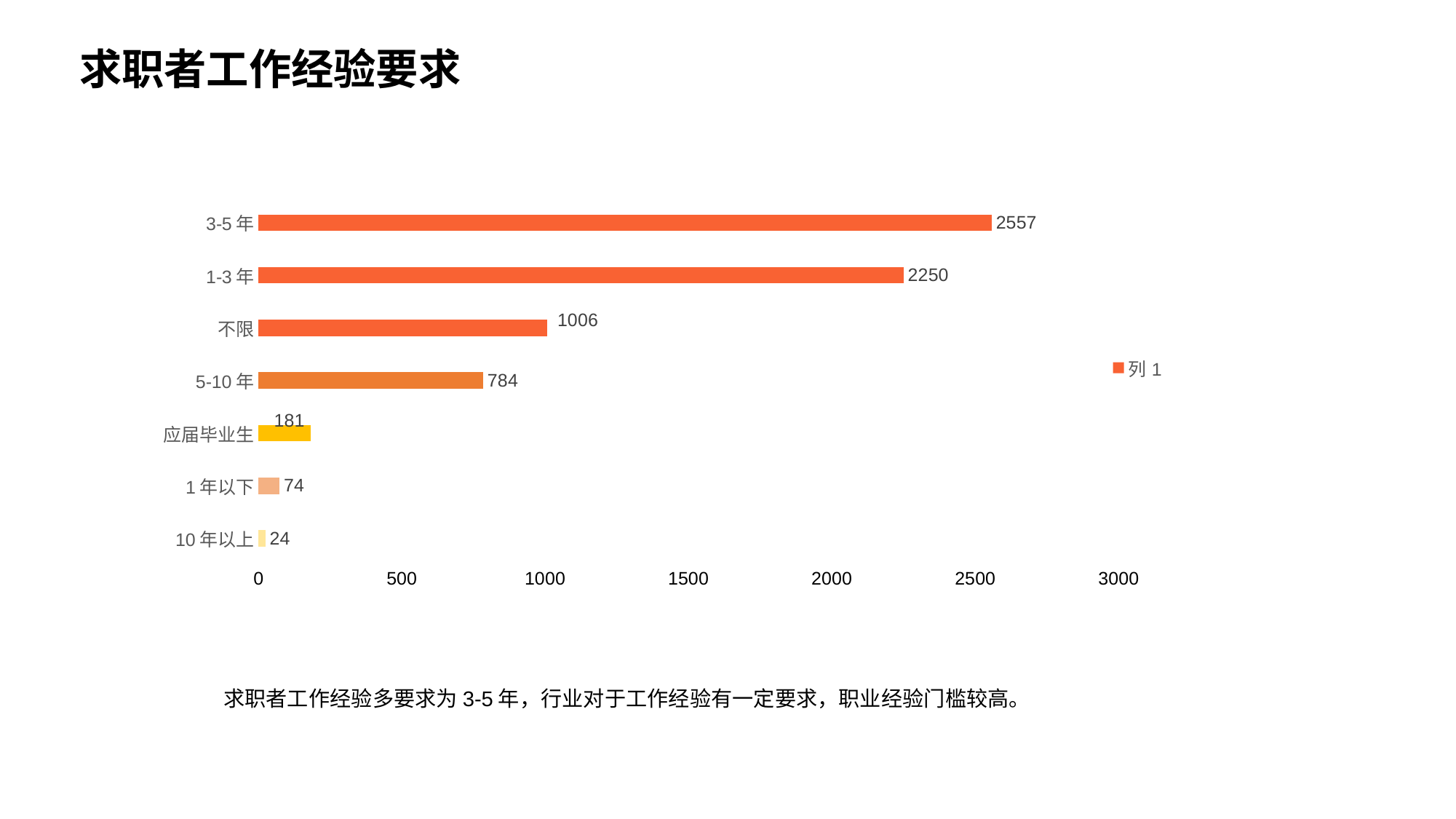

求职者工作经验要求

### Chart

| Category | 列1 |
|---|---|
| 10年以上 | 24.0 |
| 1年以下 | 74.0 |
| 应届毕业生 | 181.0 |
| 5-10年 | 784.0 |
| 不限 | 1006.0 |
| 1-3年 | 2250.0 |
| 3-5年 | 2557.0 |
求职者工作经验多要求为3-5年，行业对于工作经验有一定要求，职业经验门槛较高。